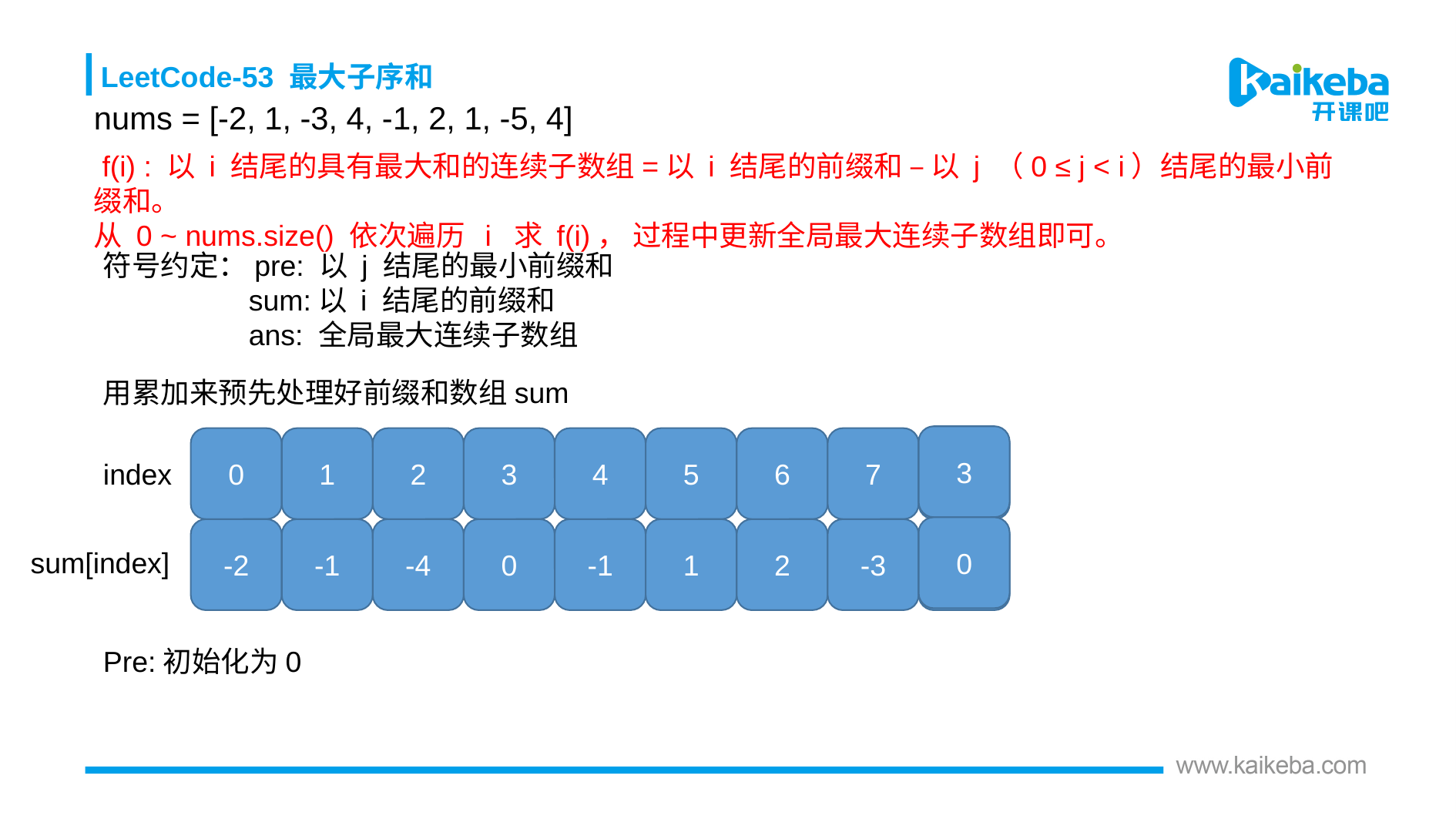

LeetCode-53 最大子序和
nums = [-2, 1, -3, 4, -1, 2, 1, -5, 4]
 f(i) : 以 i 结尾的具有最大和的连续子数组=以 i 结尾的前缀和 – 以 j （0 ≤ j < i）结尾的最小前缀和。
从 0 ~ nums.size() 依次遍历  i  求 f(i)， 过程中更新全局最大连续子数组即可。
符号约定：pre: 以 j 结尾的最小前缀和
                  sum:以 i 结尾的前缀和
                  ans: 全局最大连续子数组
用累加来预先处理好前缀和数组sum

3
0
1
2
3
4
5
6
7
8
index
0
-2
-1
-4
0
-1
1
2
-3
1
sum[index]
Pre:初始化为0